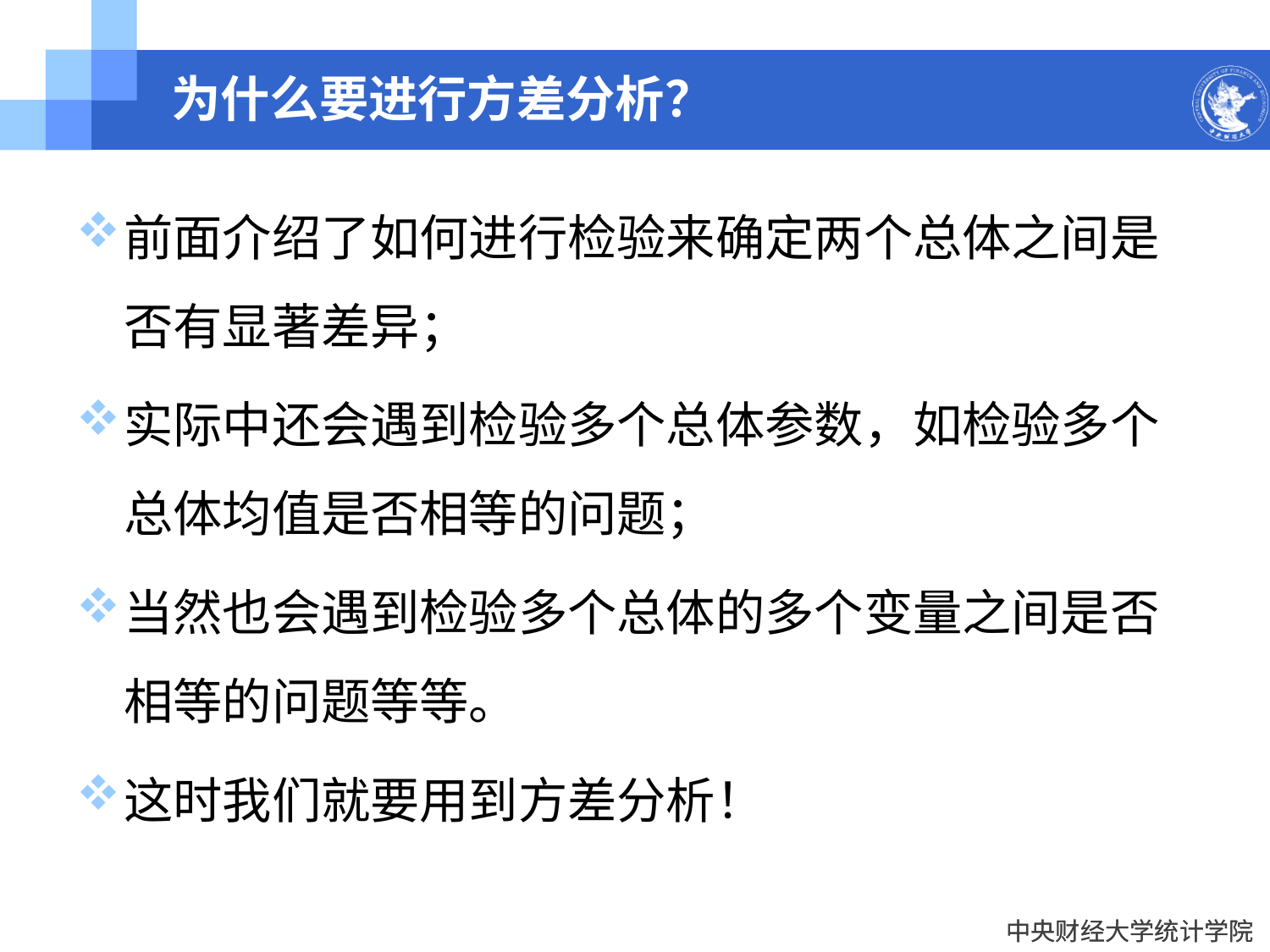

# 为什么要进行方差分析？
前面介绍了如何进行检验来确定两个总体之间是否有显著差异；
实际中还会遇到检验多个总体参数，如检验多个总体均值是否相等的问题；
当然也会遇到检验多个总体的多个变量之间是否相等的问题等等。
这时我们就要用到方差分析！